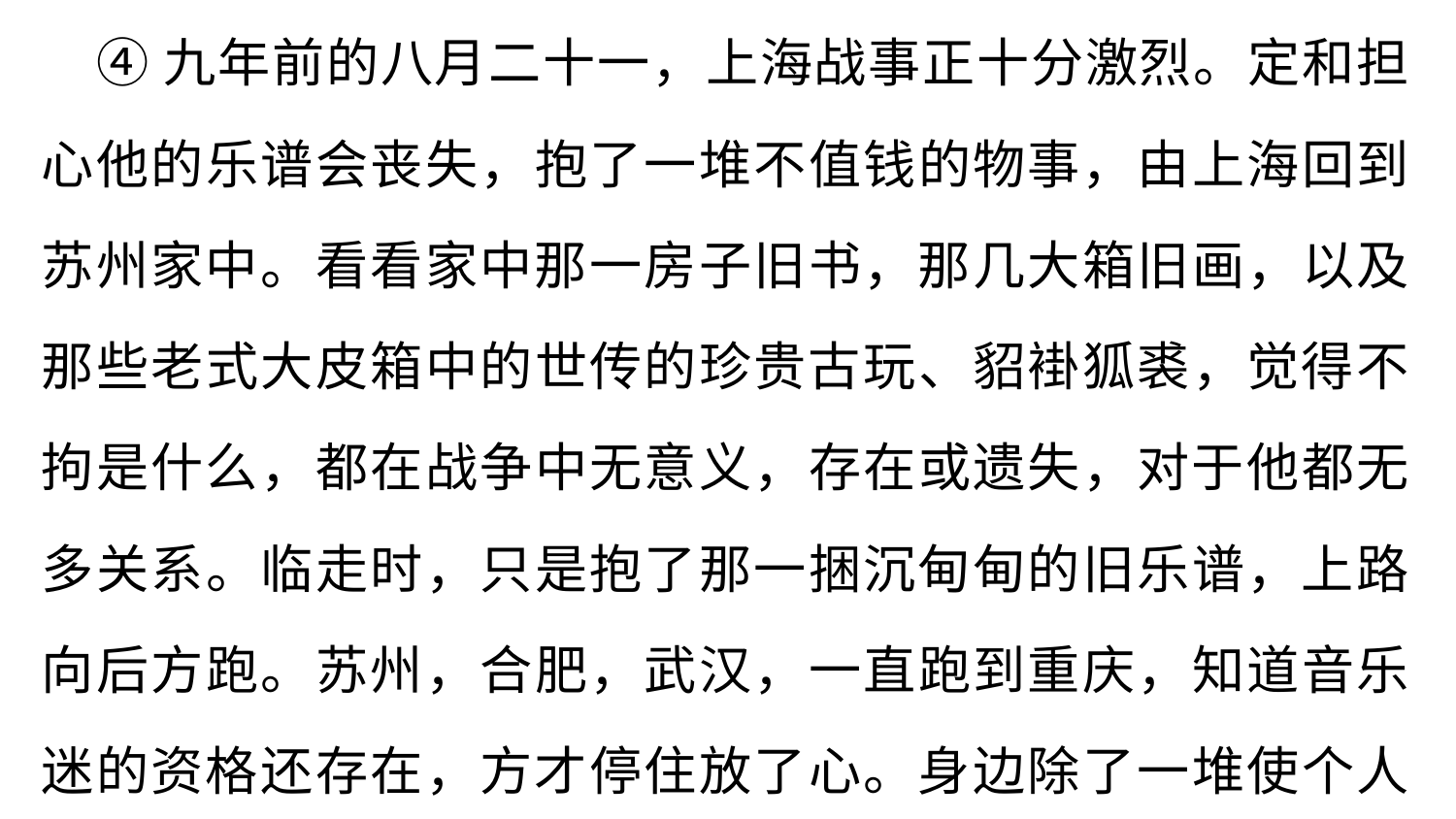

④九年前的八月二十一，上海战事正十分激烈。定和担心他的乐谱会丧失，抱了一堆不值钱的物事，由上海回到苏州家中。看看家中那一房子旧书，那几大箱旧画，以及那些老式大皮箱中的世传的珍贵古玩、貂褂狐裘，觉得不拘是什么，都在战争中无意义，存在或遗失，对于他都无多关系。临走时，只是抱了那一捆沉甸甸的旧乐谱，上路向后方跑。苏州，合肥，武汉，一直跑到重庆，知道音乐迷的资格还存在，方才停住放了心。身边除了一堆使个人发迷的乐谱外一